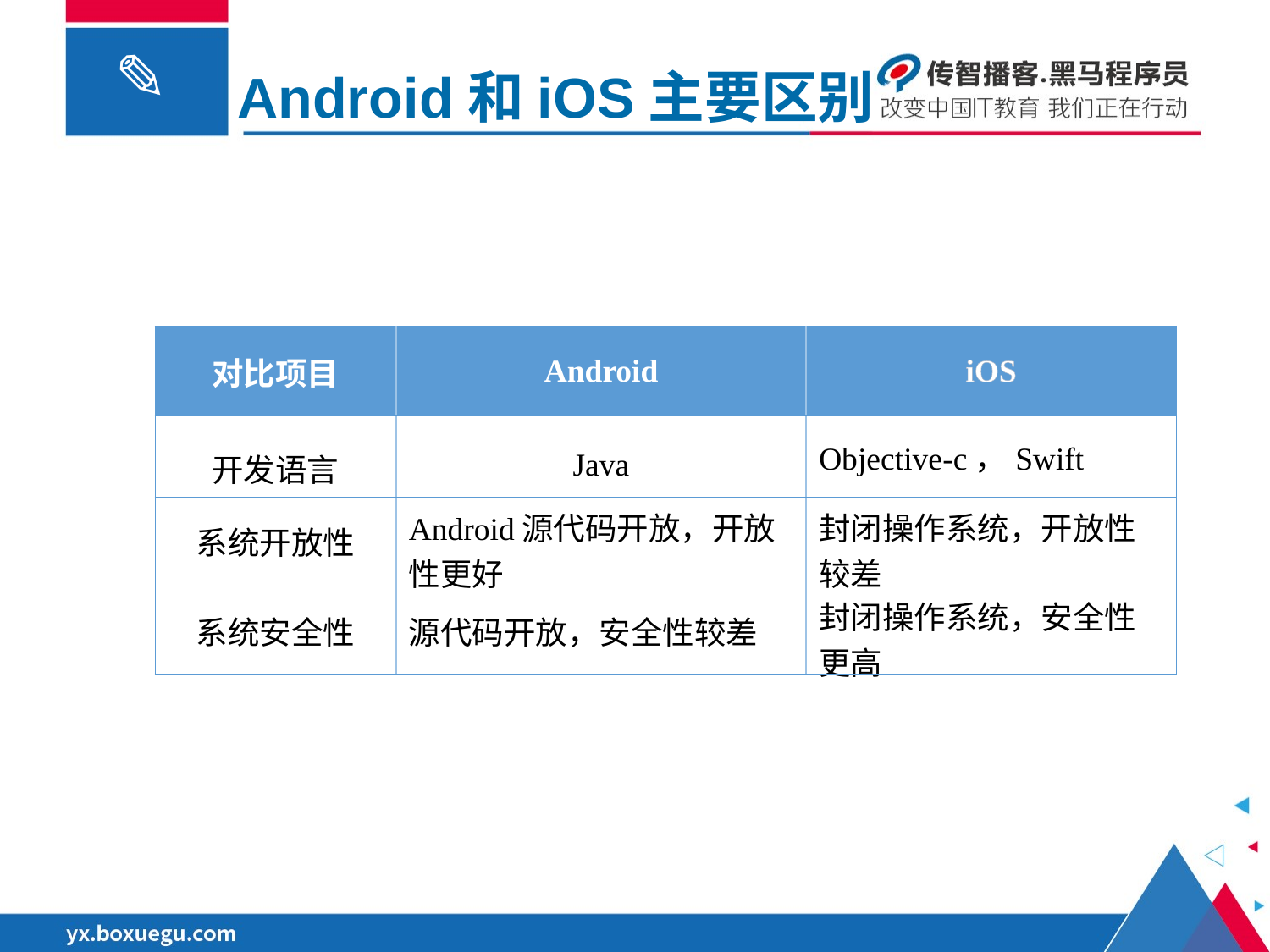

Android和iOS主要区别
| 对比项目 | Android | iOS |
| --- | --- | --- |
| 开发语言 | Java | Objective-c，Swift |
| 系统开放性 | Android源代码开放，开放性更好 | 封闭操作系统，开放性较差 |
| 系统安全性 | 源代码开放，安全性较差 | 封闭操作系统，安全性更高 |